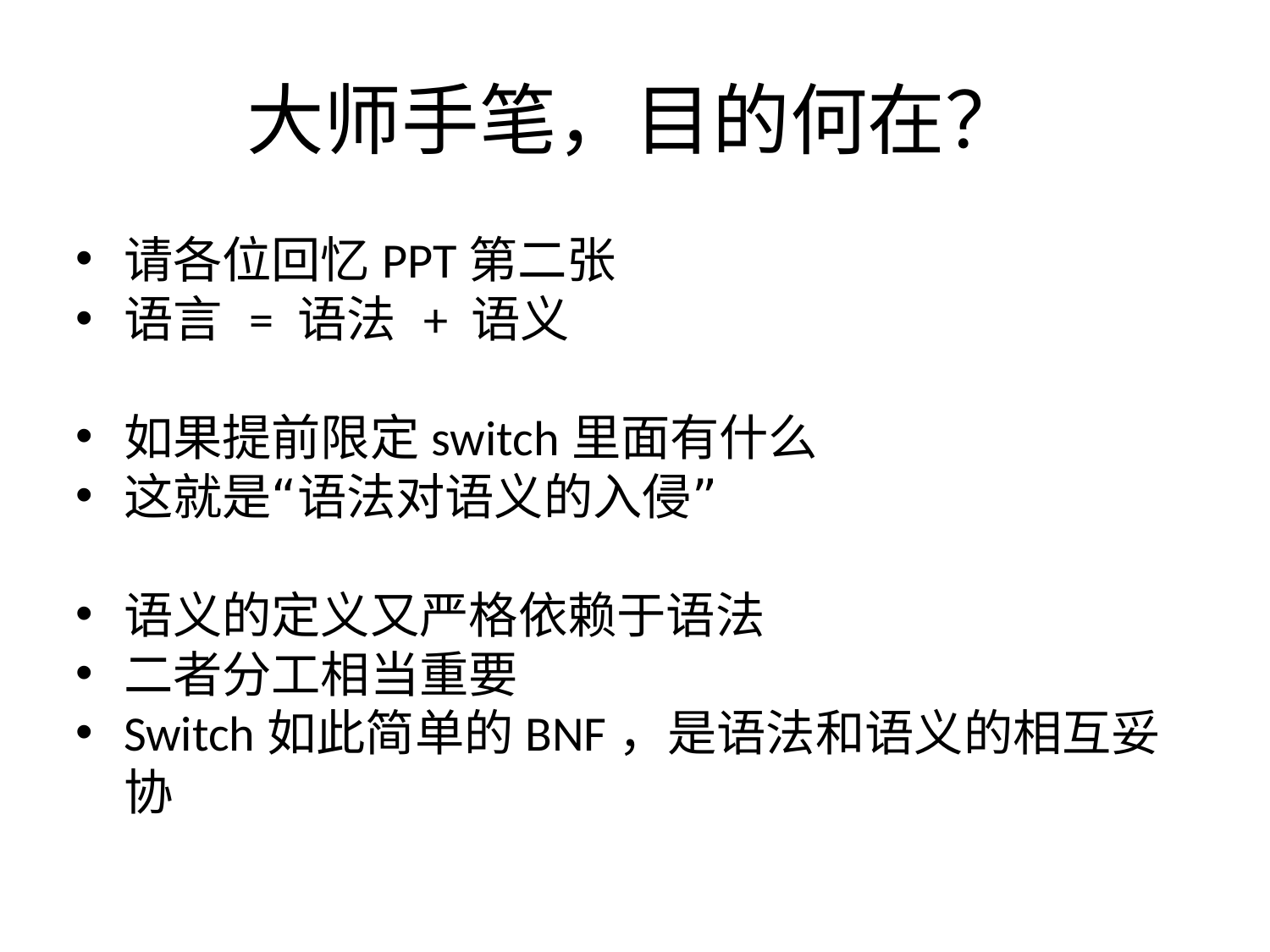

大师手笔，目的何在？
请各位回忆PPT第二张
语言 = 语法 + 语义

如果提前限定switch里面有什么
这就是“语法对语义的入侵”

语义的定义又严格依赖于语法
二者分工相当重要
Switch如此简单的BNF，是语法和语义的相互妥协